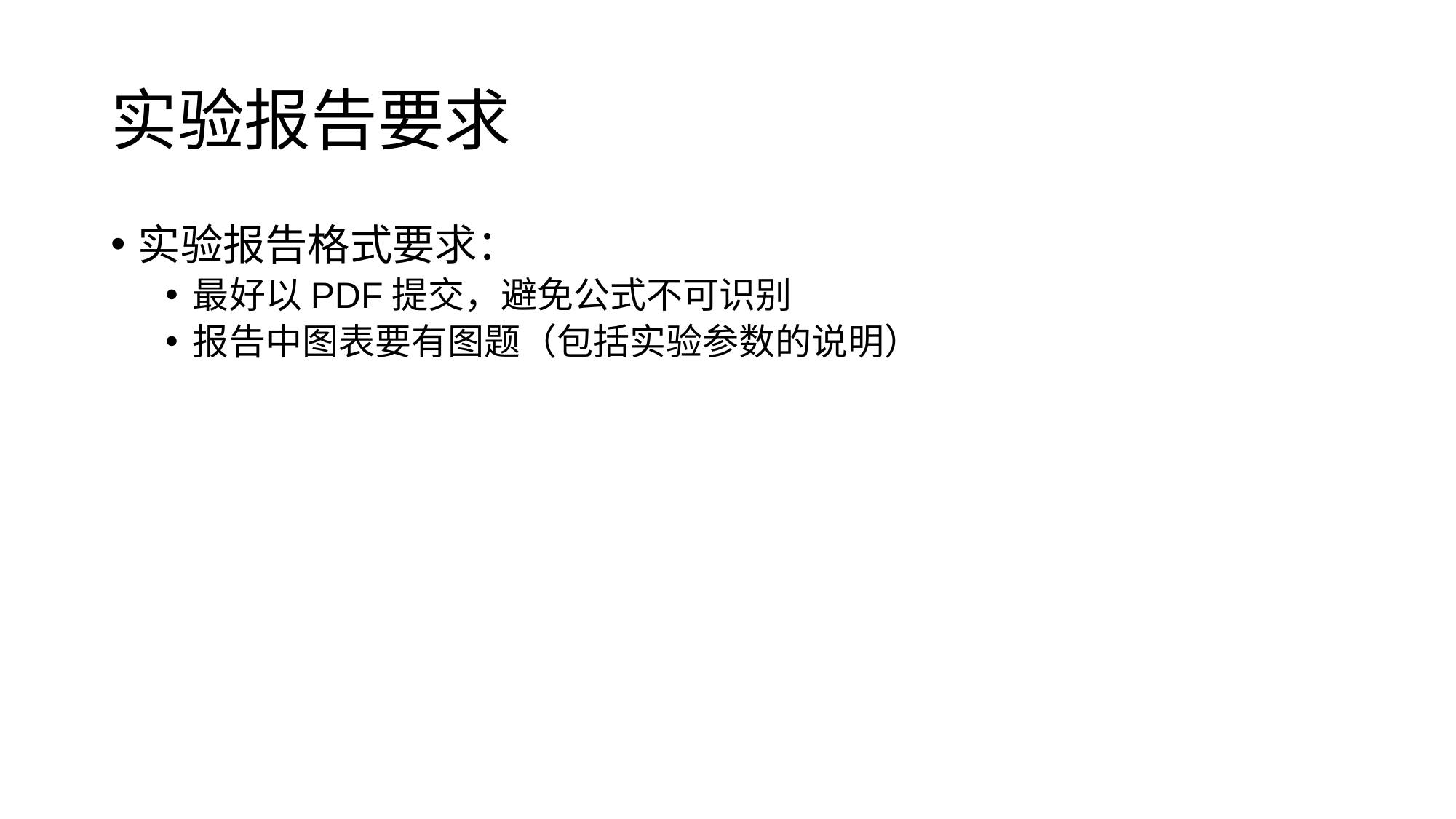

# 实验报告要求
实验报告格式要求：
最好以PDF提交，避免公式不可识别
报告中图表要有图题（包括实验参数的说明）